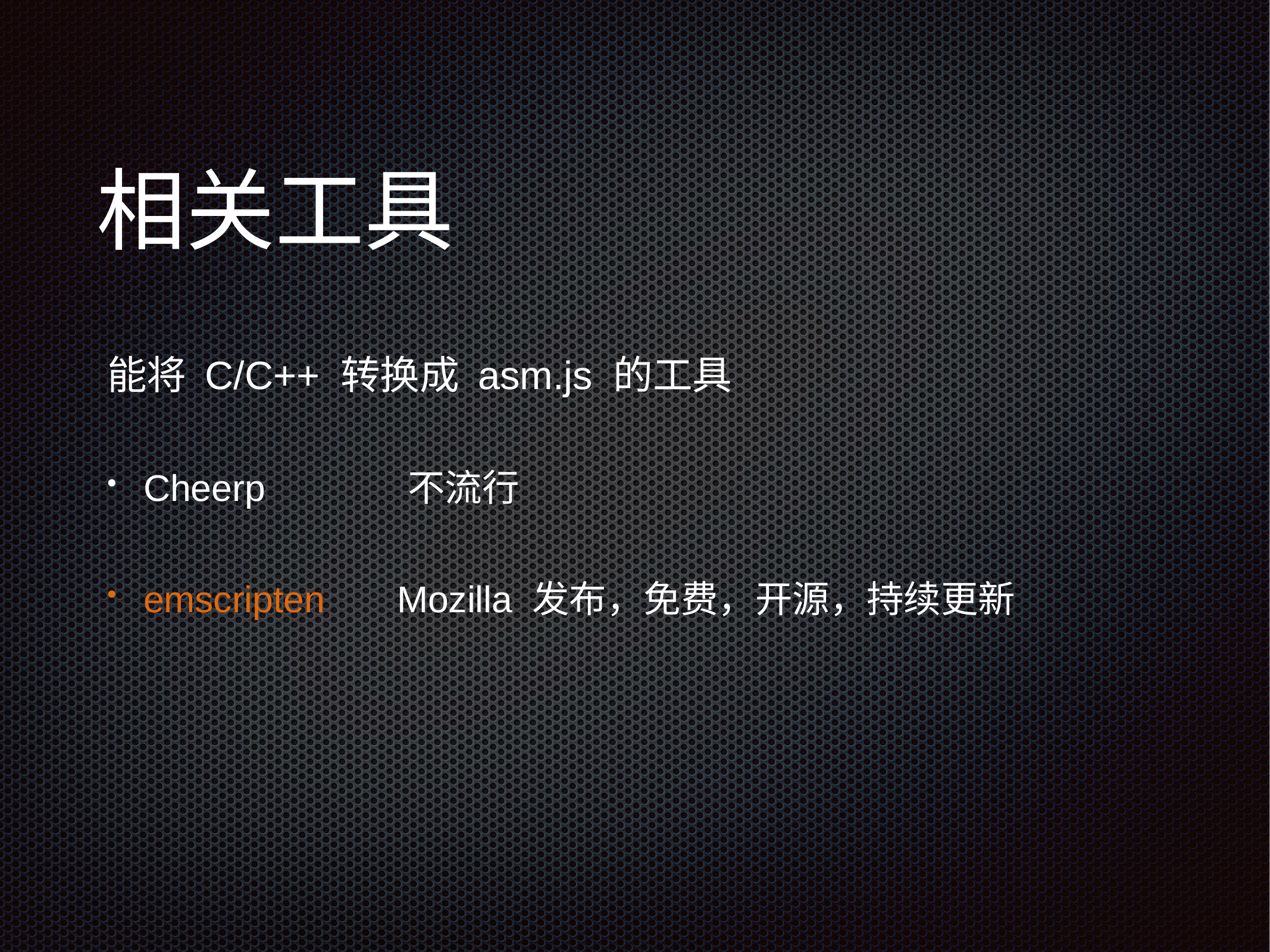

# 相关工具
能将 C/C++ 转换成 asm.js 的工具
Cheerp             不流行
emscripten       Mozilla 发布，免费，开源，持续更新